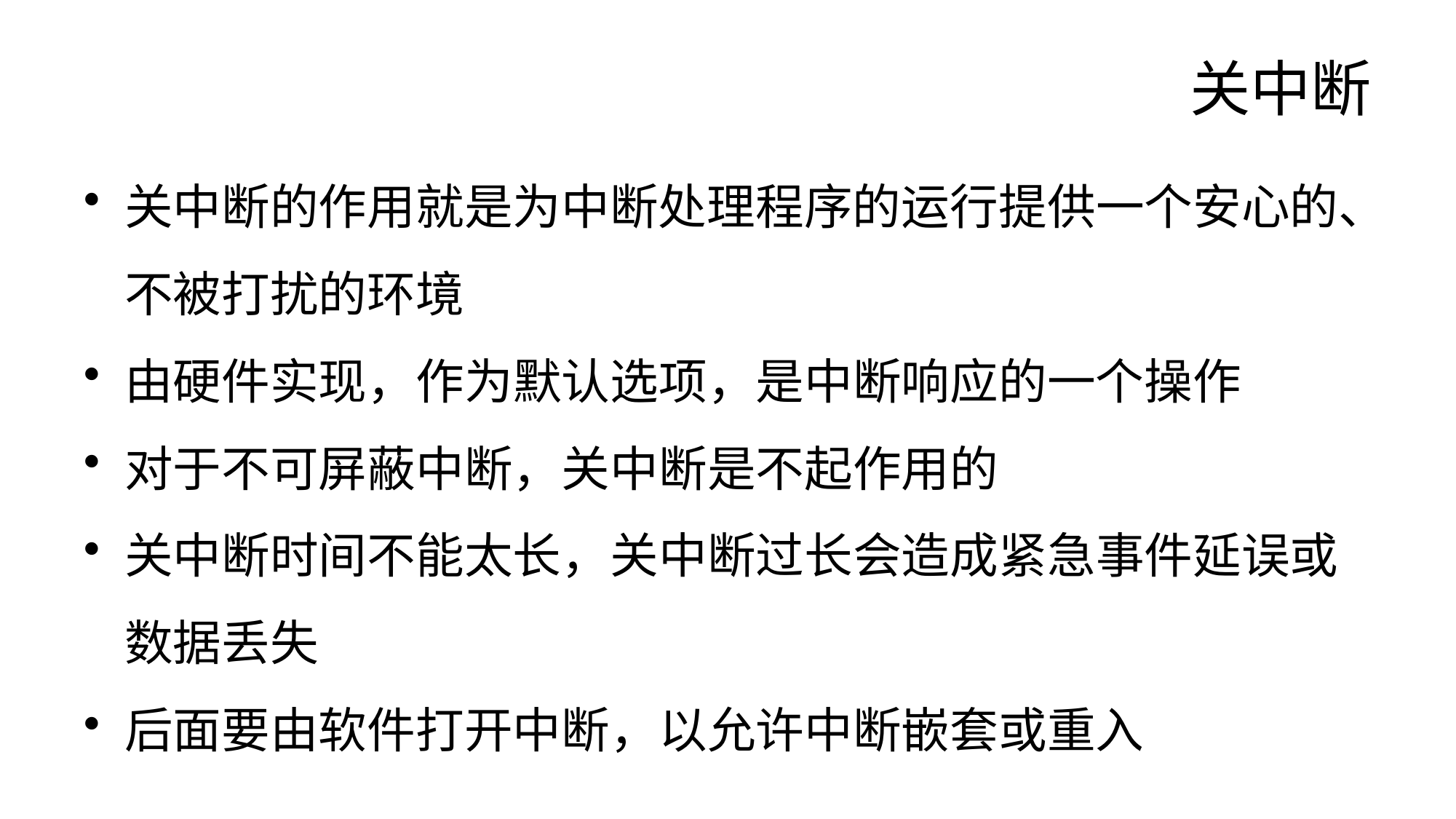

# 关中断
关中断的作用就是为中断处理程序的运行提供一个安心的、不被打扰的环境
由硬件实现，作为默认选项，是中断响应的一个操作
对于不可屏蔽中断，关中断是不起作用的
关中断时间不能太长，关中断过长会造成紧急事件延误或数据丢失
后面要由软件打开中断，以允许中断嵌套或重入